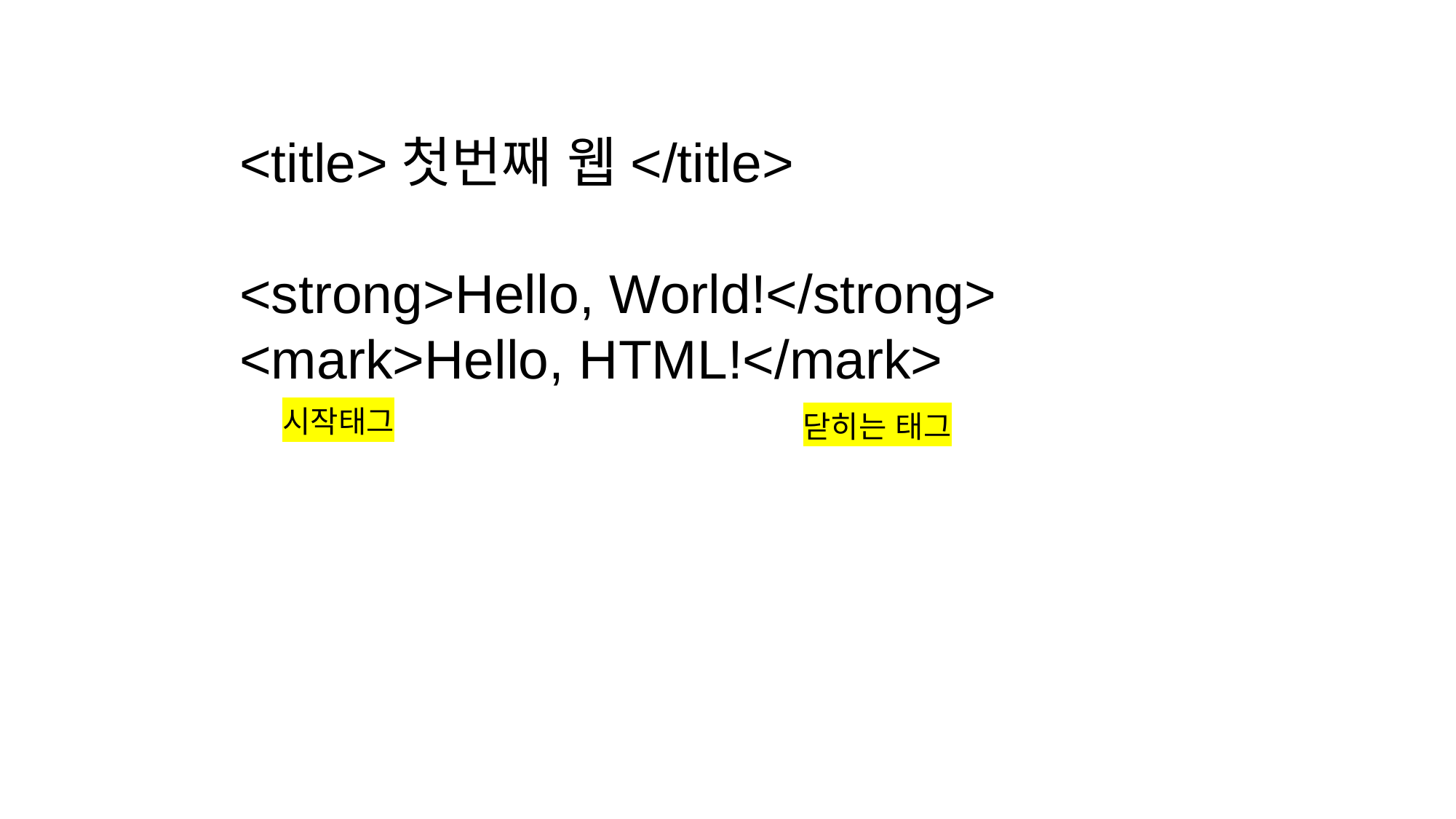

<title>첫번째 웹</title>

<strong>Hello, World!</strong>
<mark>Hello, HTML!</mark>
시작태그
닫히는 태그